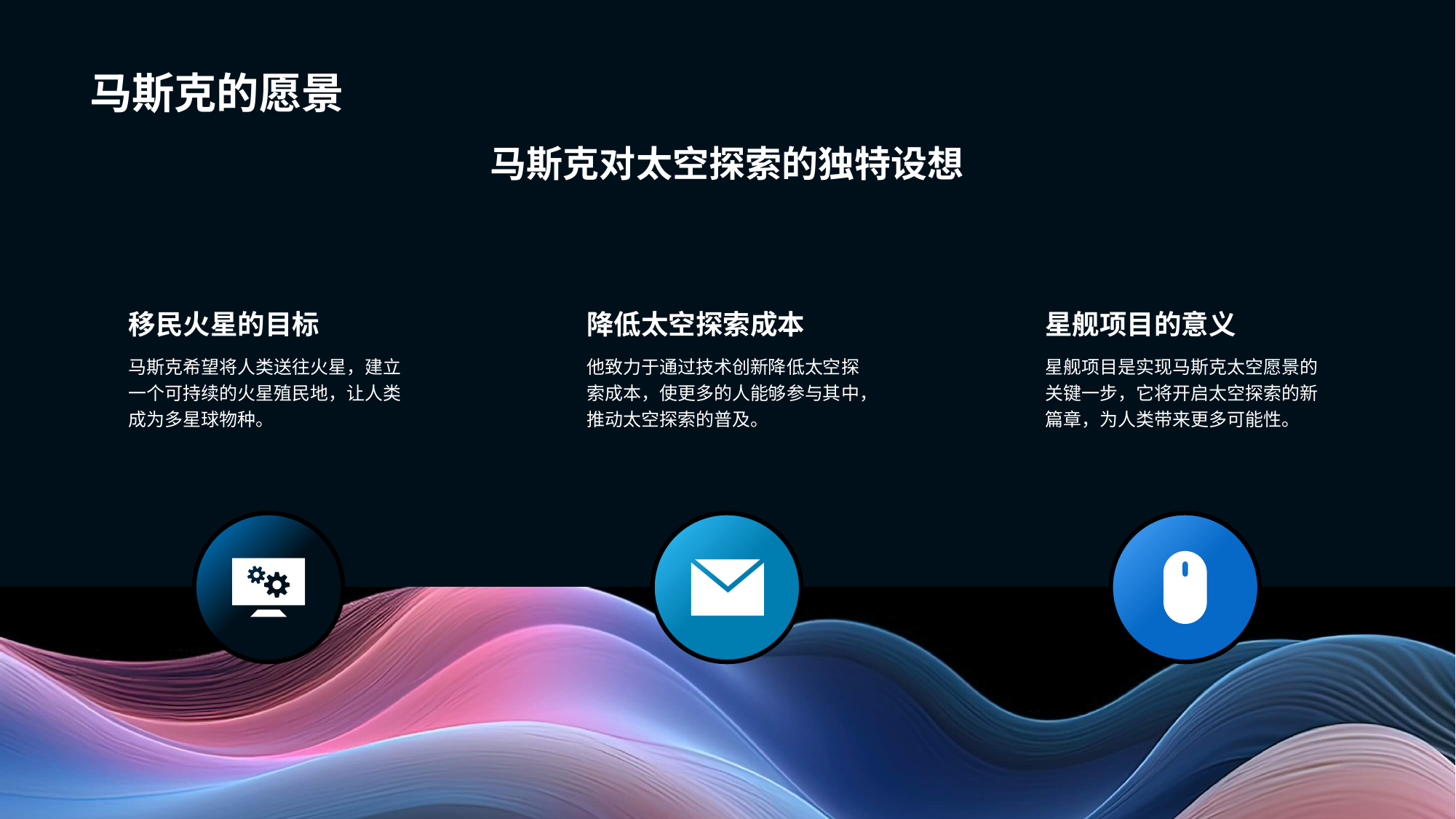

# 马斯克的愿景
马斯克对太空探索的独特设想
移民火星的目标
马斯克希望将人类送往火星，建立一个可持续的火星殖民地，让人类成为多星球物种。

降低太空探索成本
他致力于通过技术创新降低太空探索成本，使更多的人能够参与其中，推动太空探索的普及。

星舰项目的意义
星舰项目是实现马斯克太空愿景的关键一步，它将开启太空探索的新篇章，为人类带来更多可能性。